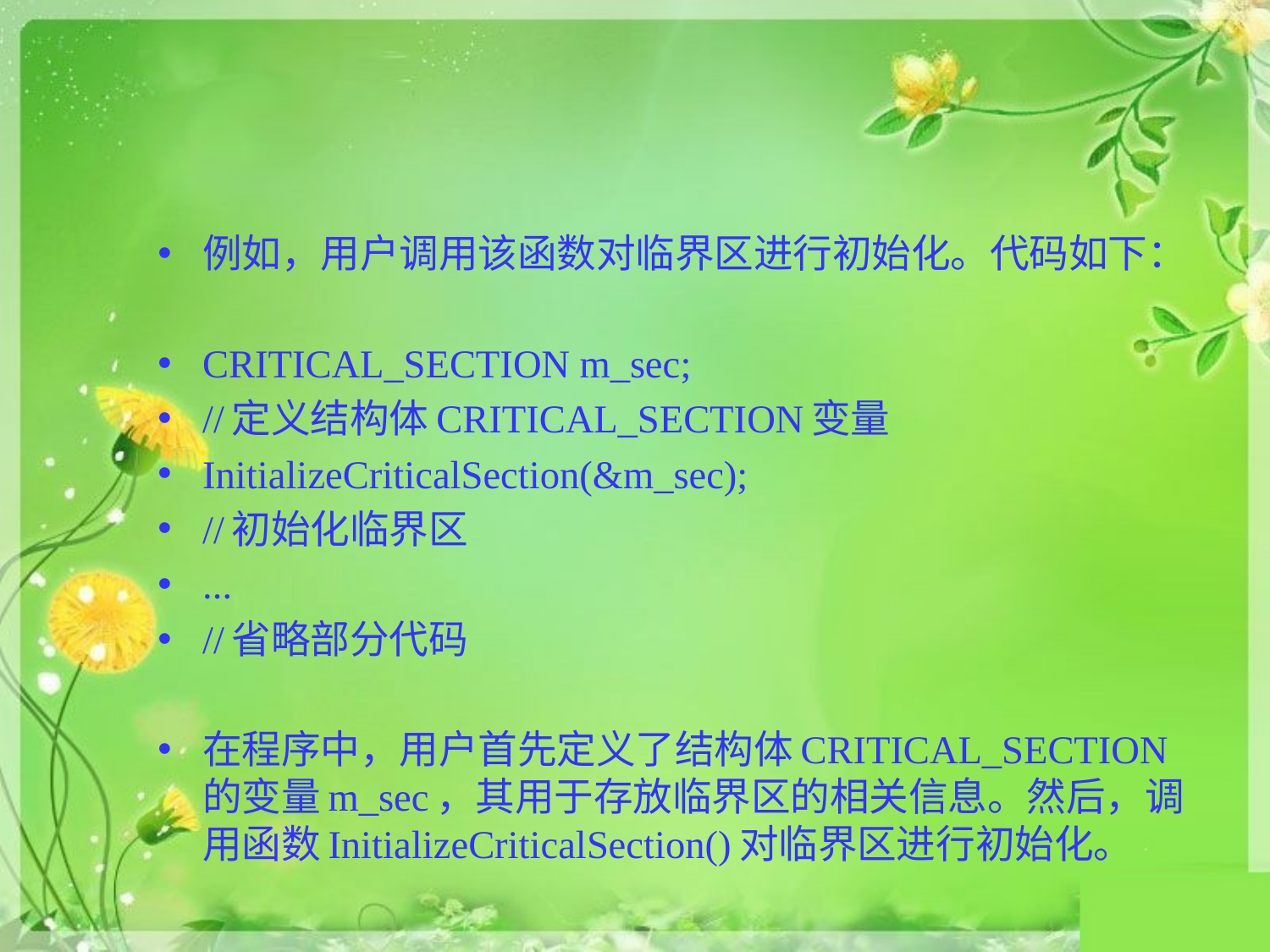

#
例如，用户调用该函数对临界区进行初始化。代码如下：

CRITICAL_SECTION m_sec;
//定义结构体CRITICAL_SECTION变量
InitializeCriticalSection(&m_sec);
//初始化临界区
...
//省略部分代码

在程序中，用户首先定义了结构体CRITICAL_SECTION的变量m_sec，其用于存放临界区的相关信息。然后，调用函数InitializeCriticalSection()对临界区进行初始化。